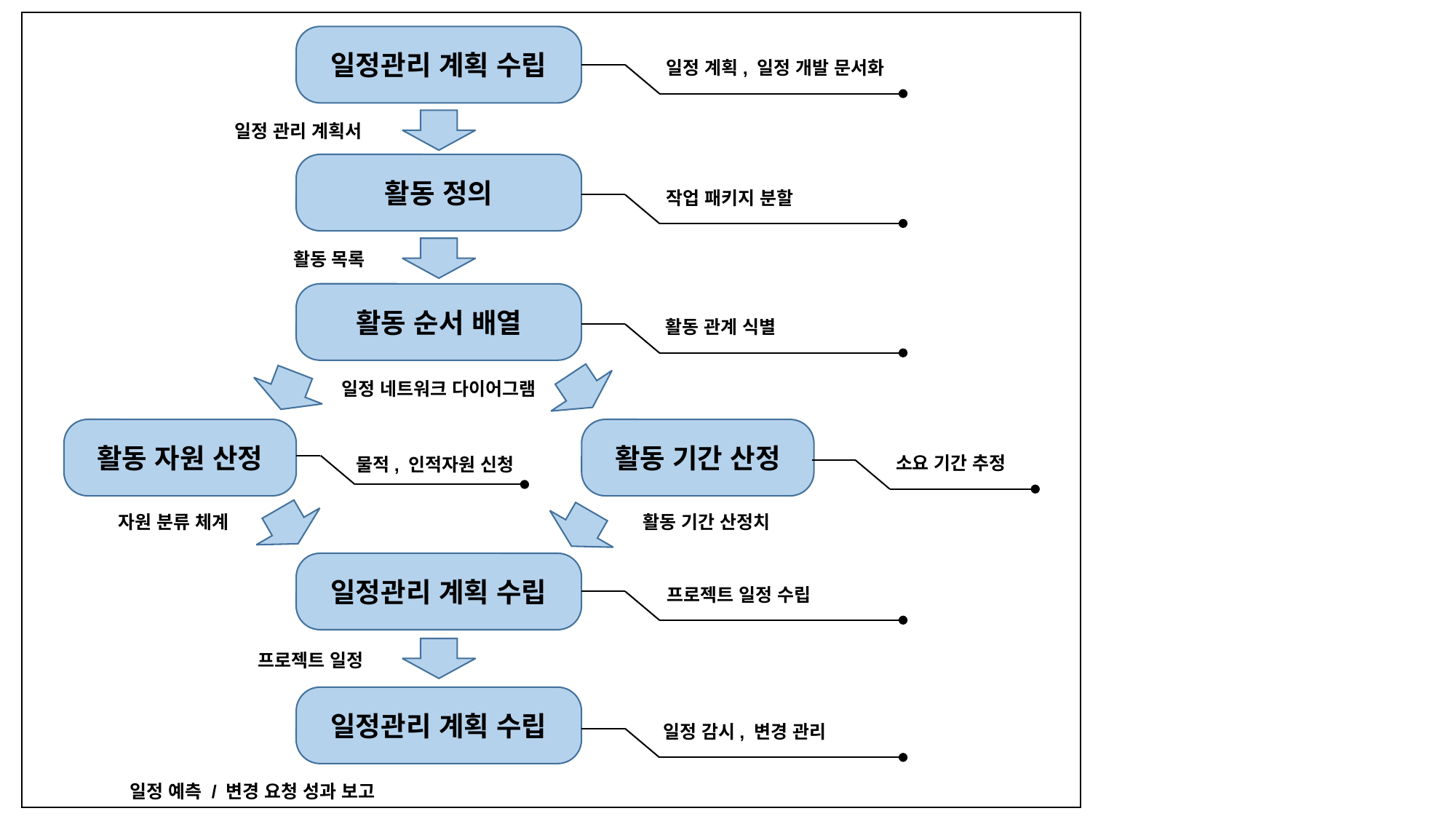

일정관리 계획 수립
일정 계획, 일정 개발 문서화

일정 관리 계획서
활동 정의
작업 패키지 분할

활동 목록
활동 순서 배열
활동 관계 식별

일정 네트워크 다이어그램
활동 자원 산정
활동 기간 산정
소요 기간 추정
물적, 인적자원 신청
자원 분류 체계
활동 기간 산정치

일정관리 계획 수립
프로젝트 일정 수립

프로젝트 일정
일정관리 계획 수립
일정 감시, 변경 관리
일정 예측 / 변경 요청 성과 보고